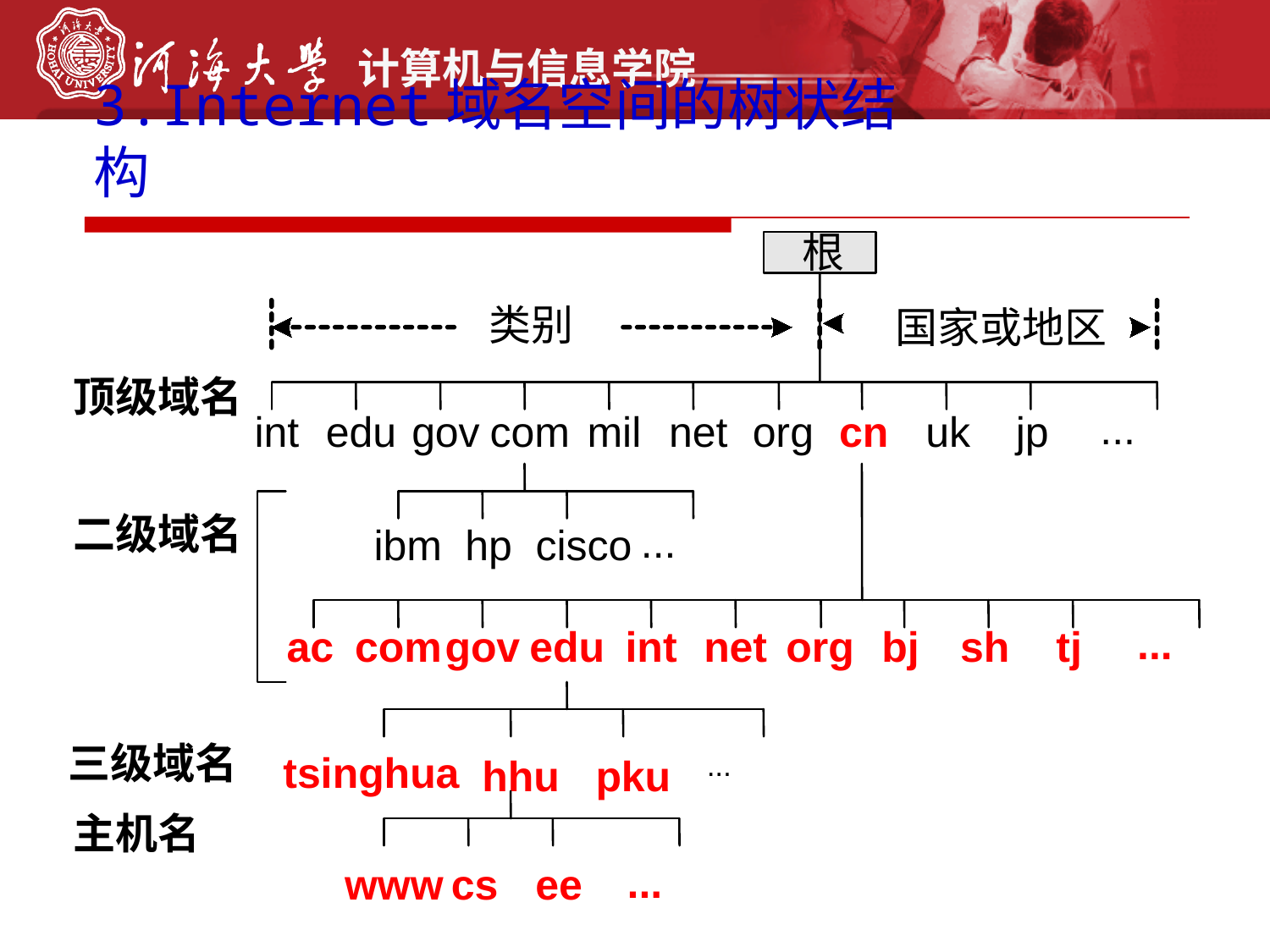

3.Internet域名空间的树状结构
根

类别

国家或地区

顶级域名

...
int
edu
gov
com
mil
net
org
cn
uk
jp

二级域名
...
ibm
hp
cisco

...
ac
com
gov
edu
int
net
org
bj
sh
tj

三级域名
tsinghua
...
hhu
pku

主机名

...
www
cs
ee
5